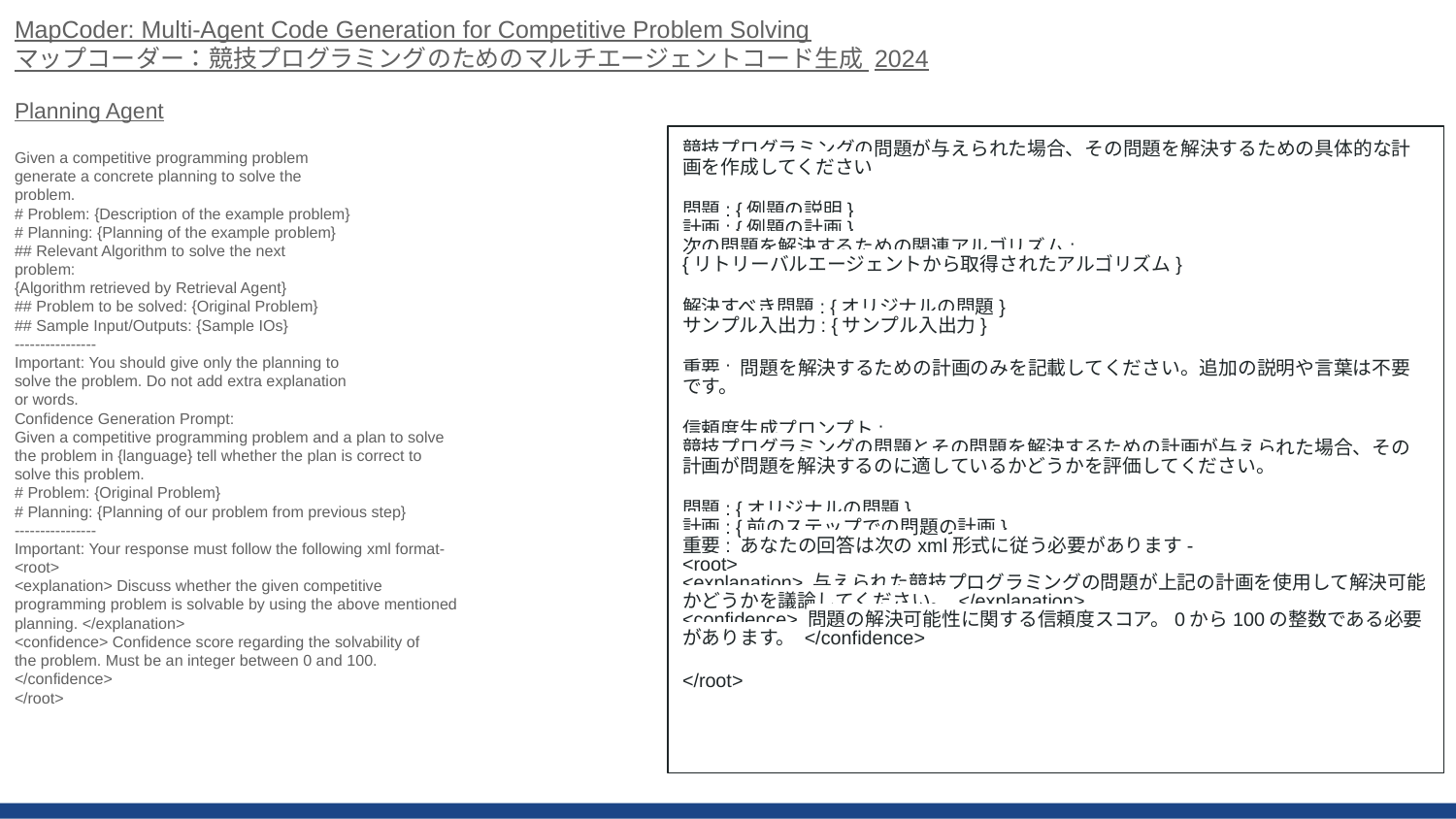

MapCoder: Multi-Agent Code Generation for Competitive Problem Solving
マップコーダー：競技プログラミングのためのマルチエージェントコード生成 2024
Planning Agent
Given a competitive programming problem
generate a concrete planning to solve the
problem.
# Problem: {Description of the example problem}
# Planning: {Planning of the example problem}
## Relevant Algorithm to solve the next
problem:
{Algorithm retrieved by Retrieval Agent}
## Problem to be solved: {Original Problem}
## Sample Input/Outputs: {Sample IOs}
----------------
Important: You should give only the planning to
solve the problem. Do not add extra explanation
or words.
Confidence Generation Prompt:
Given a competitive programming problem and a plan to solve
the problem in {language} tell whether the plan is correct to
solve this problem.
# Problem: {Original Problem}
# Planning: {Planning of our problem from previous step}
----------------
Important: Your response must follow the following xml format-
<root>
<explanation> Discuss whether the given competitive
programming problem is solvable by using the above mentioned
planning. </explanation>
<confidence> Confidence score regarding the solvability of
the problem. Must be an integer between 0 and 100.
</confidence>
</root>
競技プログラミングの問題が与えられた場合、その問題を解決するための具体的な計画を作成してください
問題: {例題の説明}
計画: {例題の計画}
次の問題を解決するための関連アルゴリズム:
{リトリーバルエージェントから取得されたアルゴリズム}
解決すべき問題: {オリジナルの問題}
サンプル入出力: {サンプル入出力}
重要: 問題を解決するための計画のみを記載してください。追加の説明や言葉は不要です。
信頼度生成プロンプト:
競技プログラミングの問題とその問題を解決するための計画が与えられた場合、その計画が問題を解決するのに適しているかどうかを評価してください。
問題: {オリジナルの問題}
計画: {前のステップでの問題の計画}
重要: あなたの回答は次のxml形式に従う必要があります-
<root>
<explanation> 与えられた競技プログラミングの問題が上記の計画を使用して解決可能かどうかを議論してください。 </explanation>
<confidence> 問題の解決可能性に関する信頼度スコア。0から100の整数である必要があります。 </confidence>
</root>